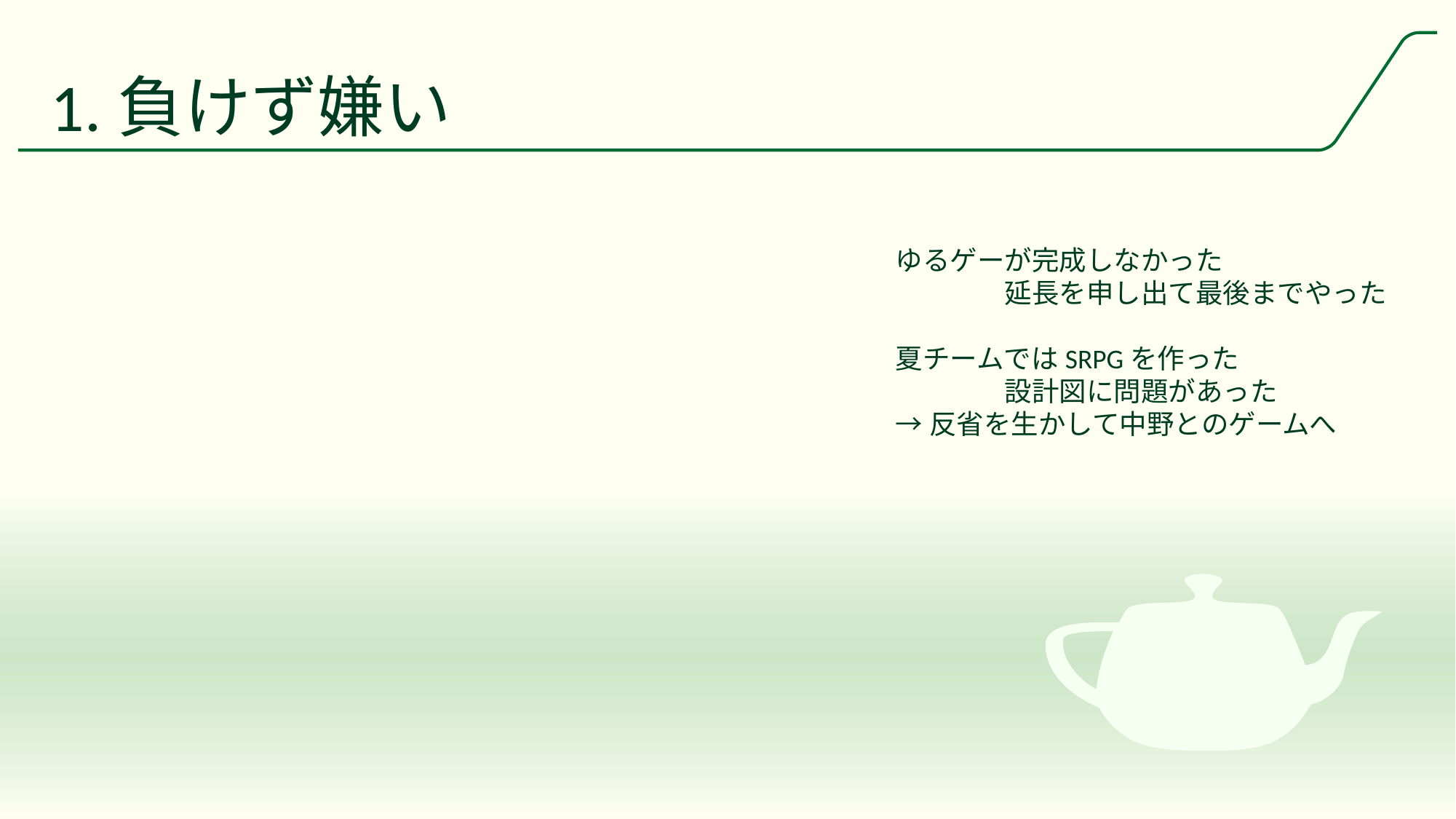

# 1.負けず嫌い
ゆるゲーが完成しなかった
	延長を申し出て最後までやった

夏チームではSRPGを作った
	設計図に問題があった
→反省を生かして中野とのゲームへ